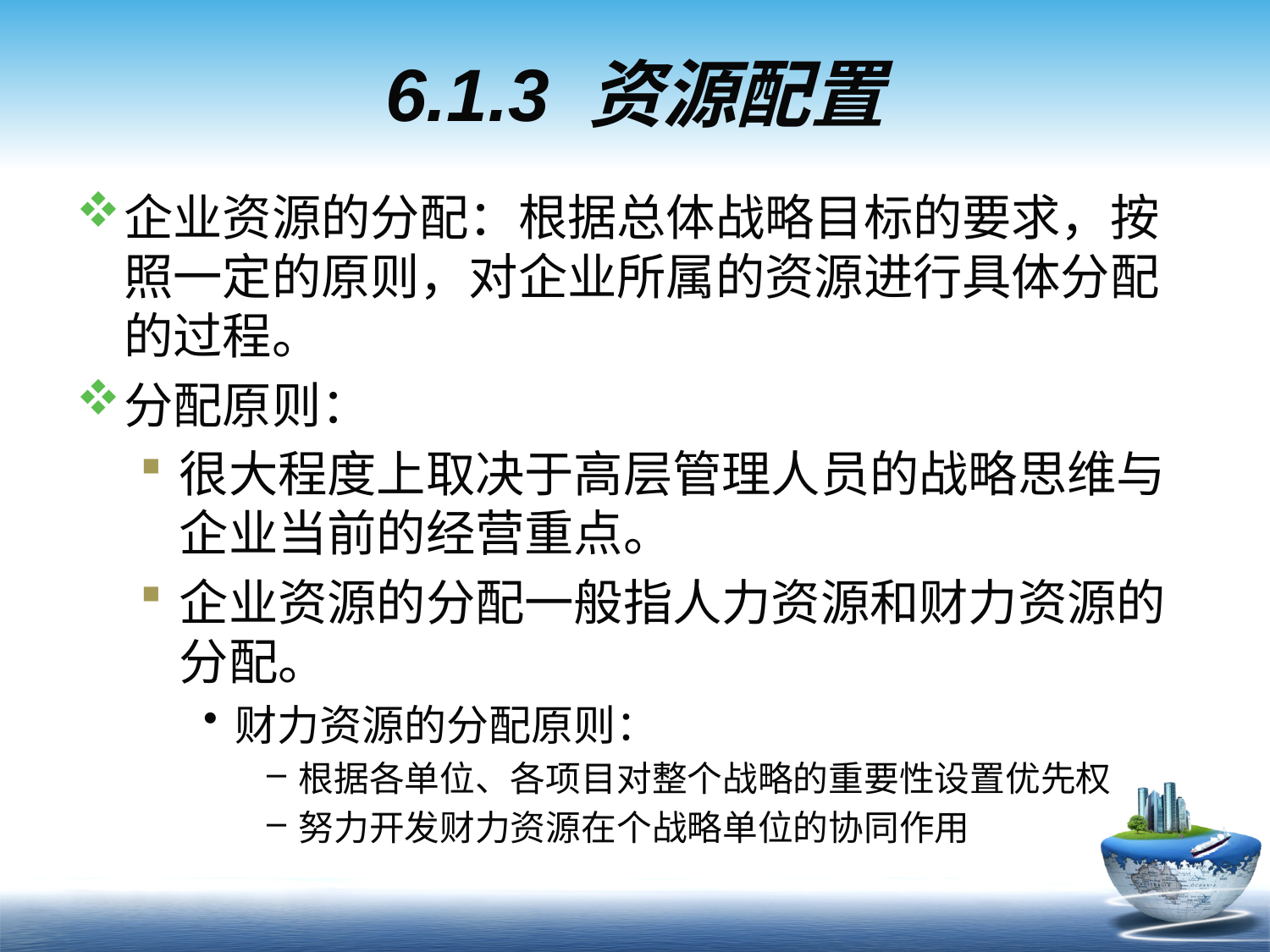

# 6.1.3 资源配置
企业资源的分配：根据总体战略目标的要求，按照一定的原则，对企业所属的资源进行具体分配的过程。
分配原则：
很大程度上取决于高层管理人员的战略思维与企业当前的经营重点。
企业资源的分配一般指人力资源和财力资源的分配。
财力资源的分配原则：
根据各单位、各项目对整个战略的重要性设置优先权
努力开发财力资源在个战略单位的协同作用